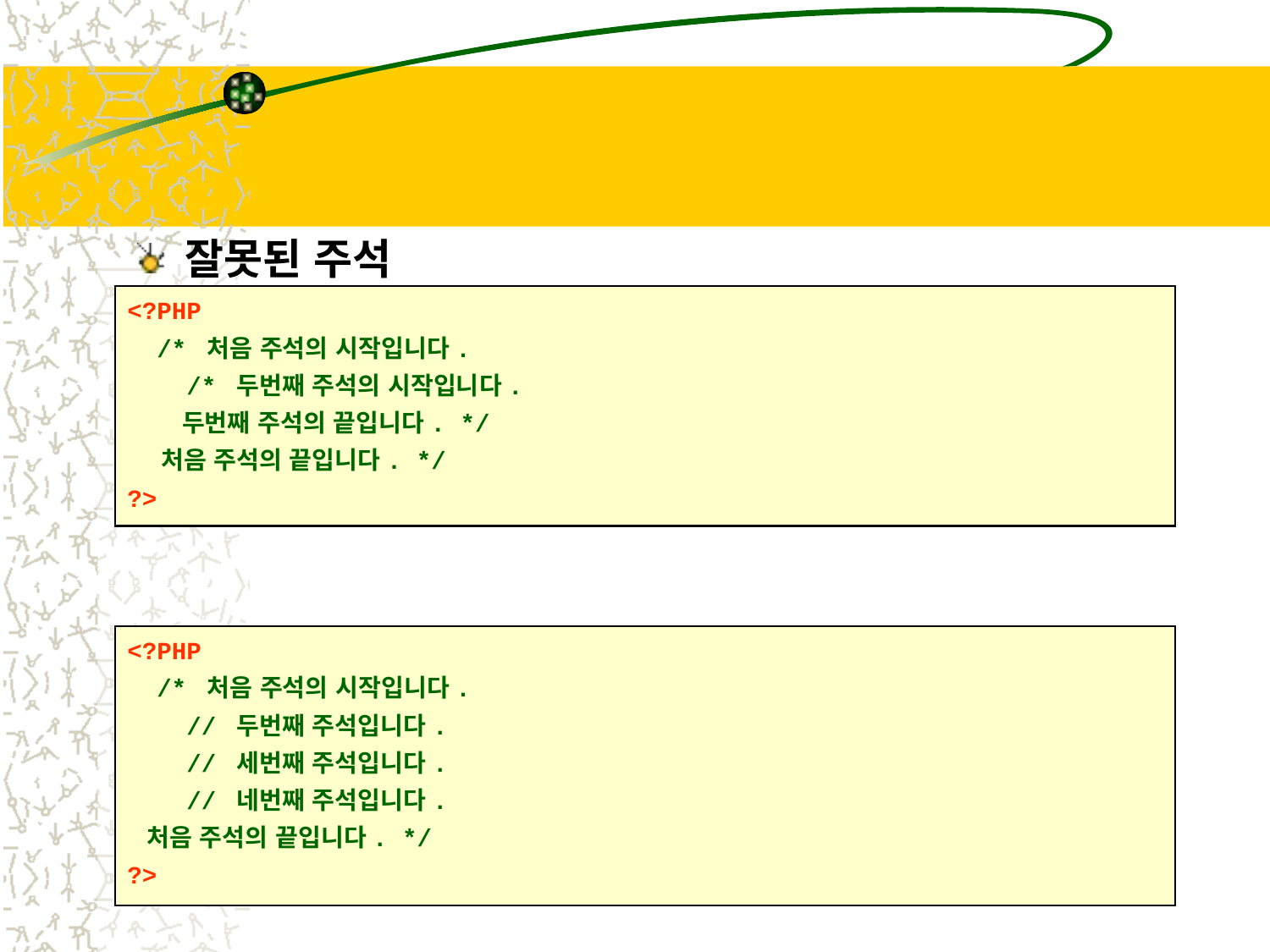

#
잘못된 주석

올바른 주석
<?PHP
  /* 처음 주석의 시작입니다.
    /* 두번째 주석의 시작입니다.
       두번째 주석의 끝입니다. */
    처음 주석의 끝입니다. */
?>
<?PHP
  /* 처음 주석의 시작입니다.
    // 두번째 주석입니다.
    // 세번째 주석입니다.
    // 네번째 주석입니다.
  처음 주석의 끝입니다. */
?>